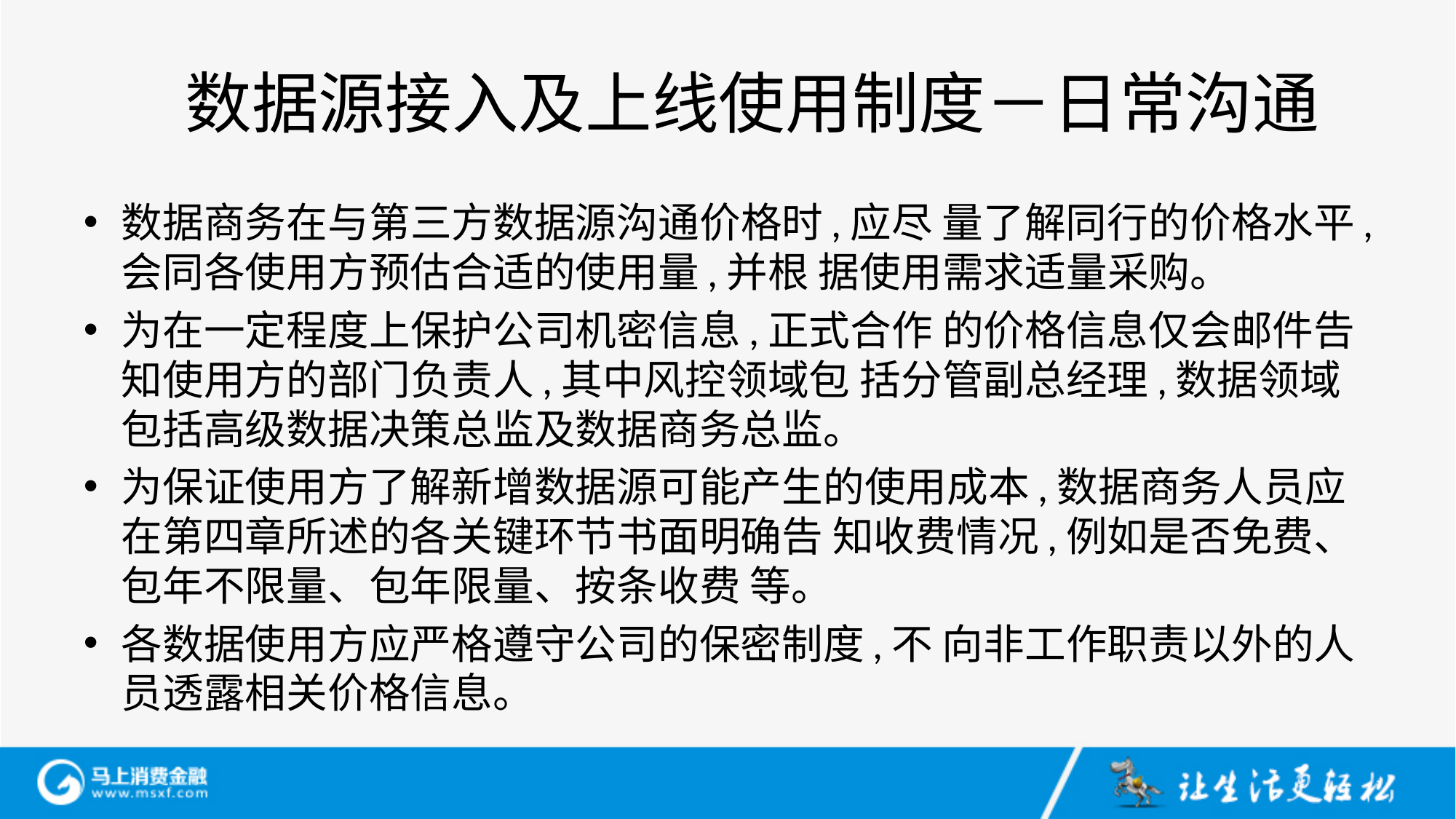

# 数据源接入及上线使用制度－日常沟通
数据商务在与第三方数据源沟通价格时,应尽 量了解同行的价格水平,会同各使用方预估合适的使用量,并根 据使用需求适量采购。
为在一定程度上保护公司机密信息,正式合作 的价格信息仅会邮件告知使用方的部门负责人,其中风控领域包 括分管副总经理,数据领域包括高级数据决策总监及数据商务总监。
为保证使用方了解新增数据源可能产生的使用成本,数据商务人员应在第四章所述的各关键环节书面明确告 知收费情况,例如是否免费、包年不限量、包年限量、按条收费 等。
各数据使用方应严格遵守公司的保密制度,不 向非工作职责以外的人员透露相关价格信息。